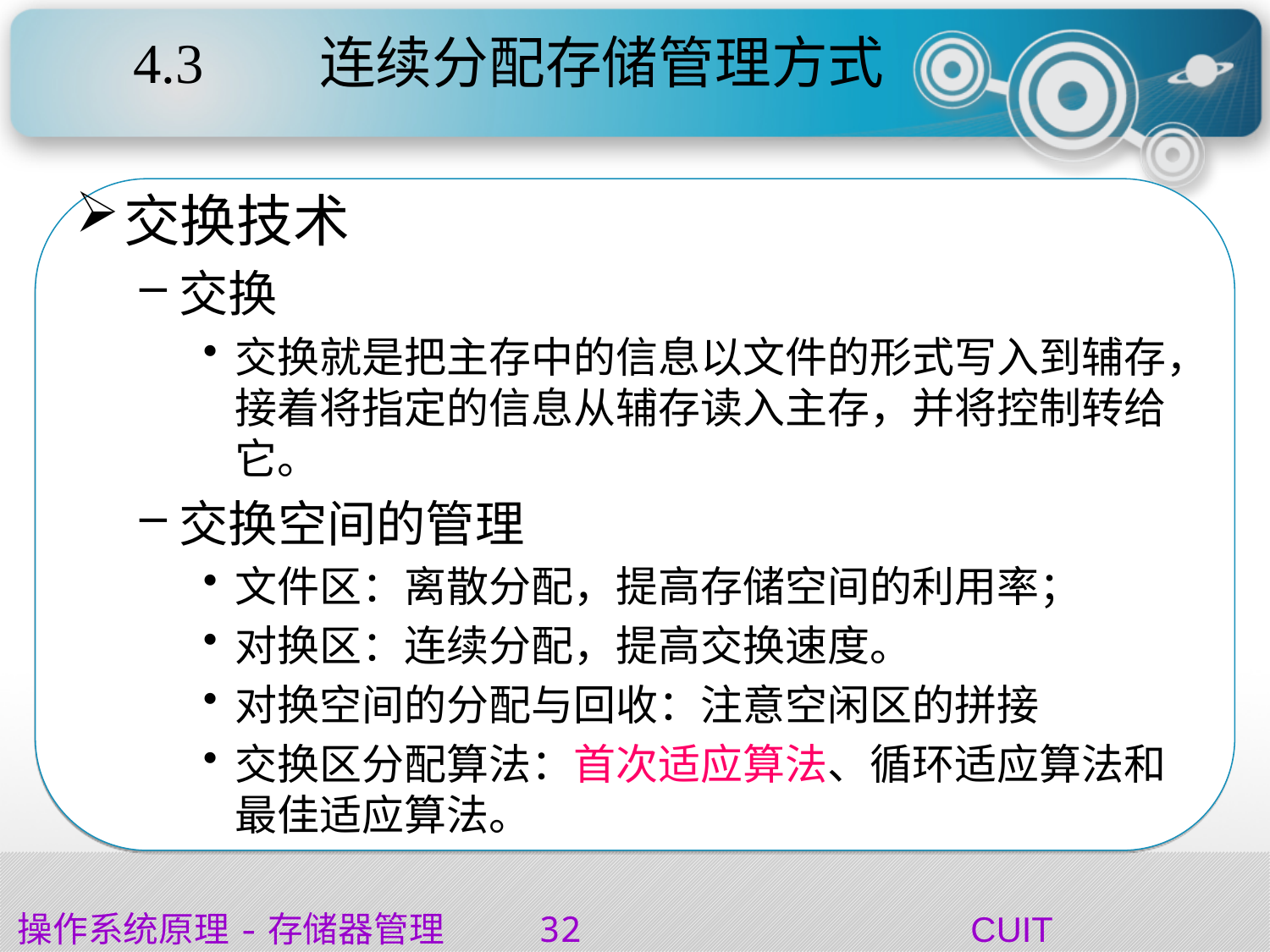

# 4.3   连续分配存储管理方式
交换技术
交换
交换就是把主存中的信息以文件的形式写入到辅存，接着将指定的信息从辅存读入主存，并将控制转给它。
交换空间的管理
文件区：离散分配，提高存储空间的利用率；
对换区：连续分配，提高交换速度。
对换空间的分配与回收：注意空闲区的拼接
交换区分配算法：首次适应算法、循环适应算法和最佳适应算法。